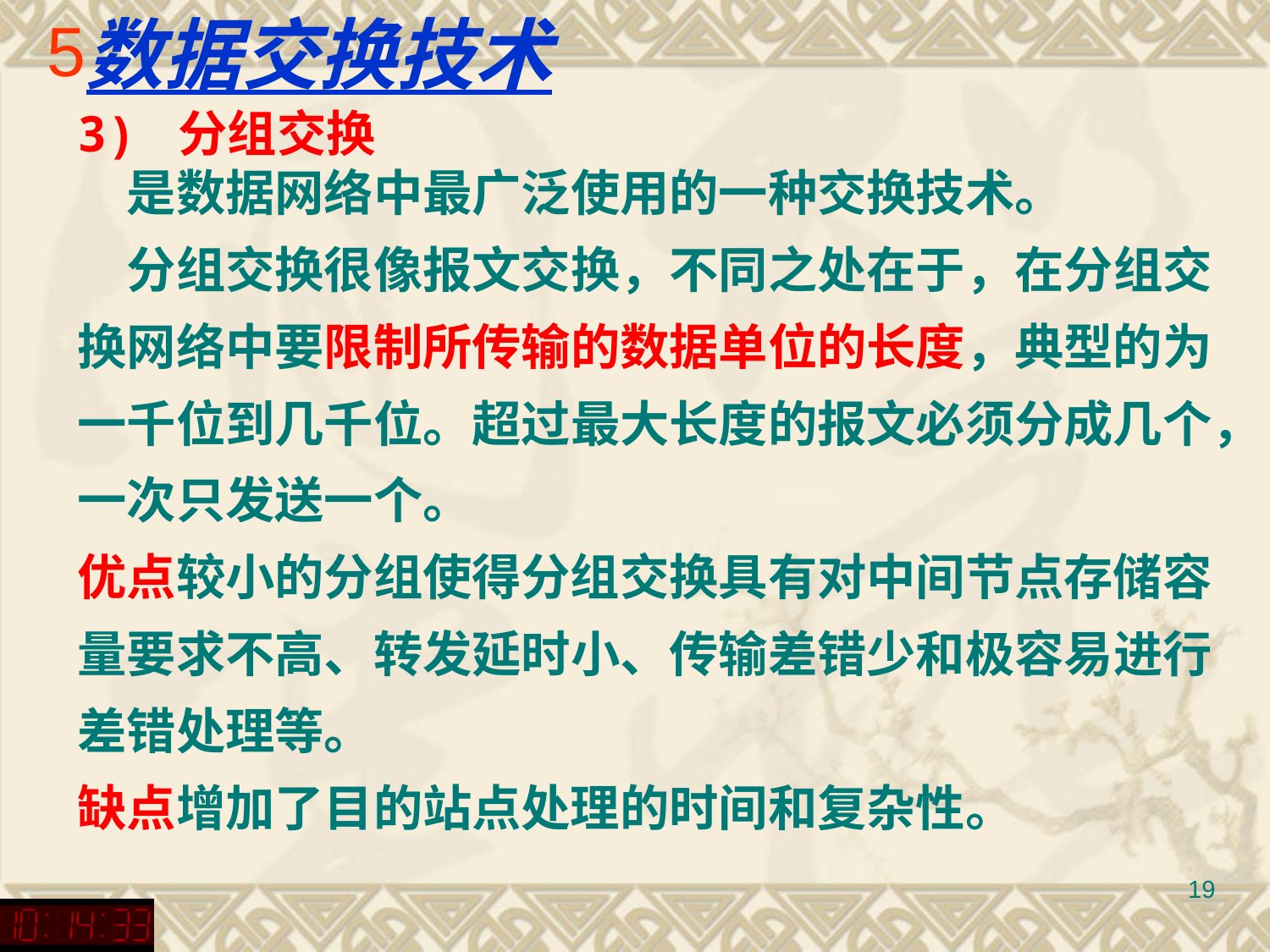

数据交换技术
3) 分组交换
　是数据网络中最广泛使用的一种交换技术。
　分组交换很像报文交换，不同之处在于，在分组交换网络中要限制所传输的数据单位的长度，典型的为一千位到几千位。超过最大长度的报文必须分成几个，一次只发送一个。
优点较小的分组使得分组交换具有对中间节点存储容量要求不高、转发延时小、传输差错少和极容易进行差错处理等。
缺点增加了目的站点处理的时间和复杂性。
19